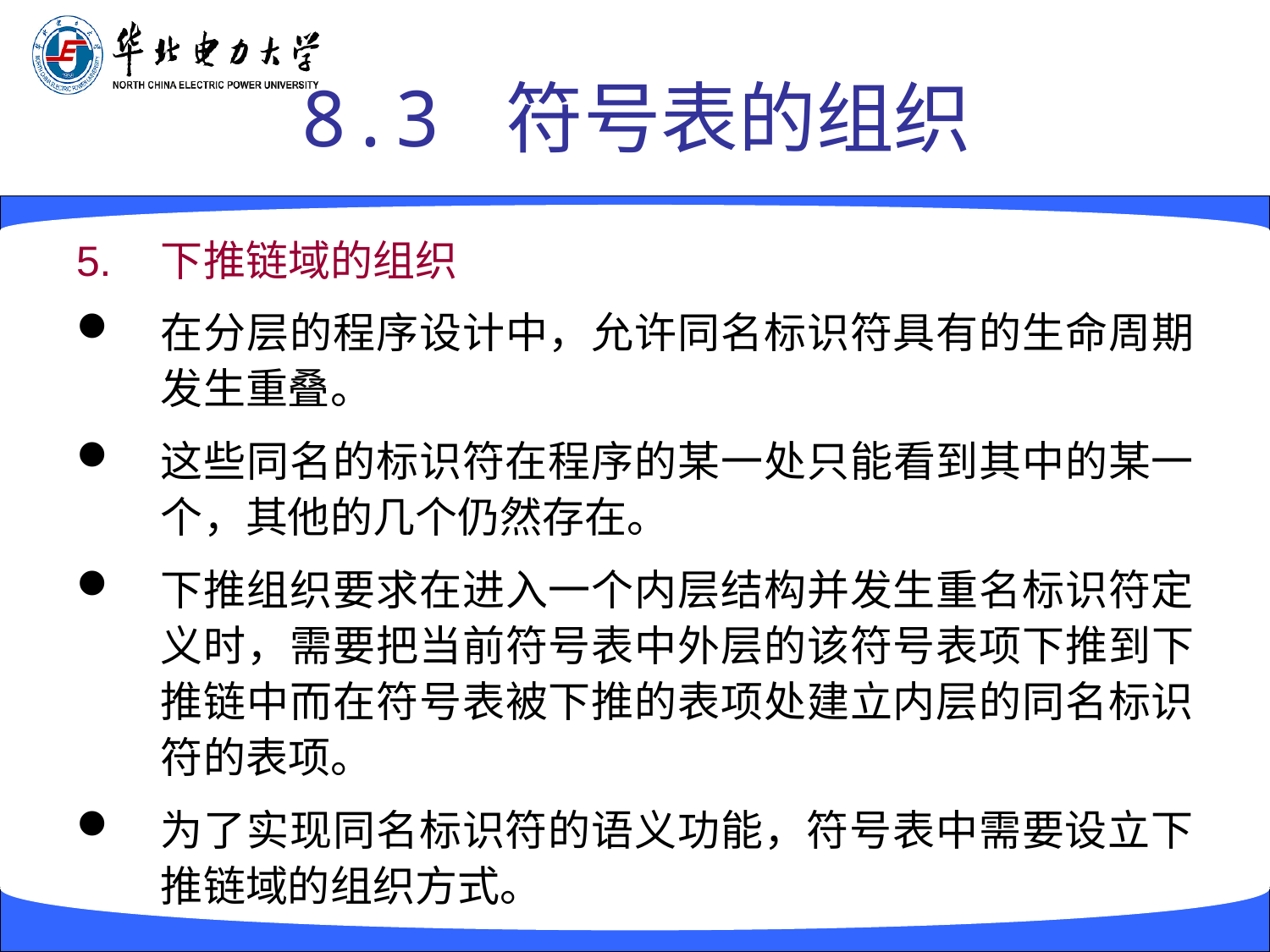

# 8.3 符号表的组织
下推链域的组织
在分层的程序设计中，允许同名标识符具有的生命周期发生重叠。
这些同名的标识符在程序的某一处只能看到其中的某一个，其他的几个仍然存在。
下推组织要求在进入一个内层结构并发生重名标识符定义时，需要把当前符号表中外层的该符号表项下推到下推链中而在符号表被下推的表项处建立内层的同名标识符的表项。
为了实现同名标识符的语义功能，符号表中需要设立下推链域的组织方式。